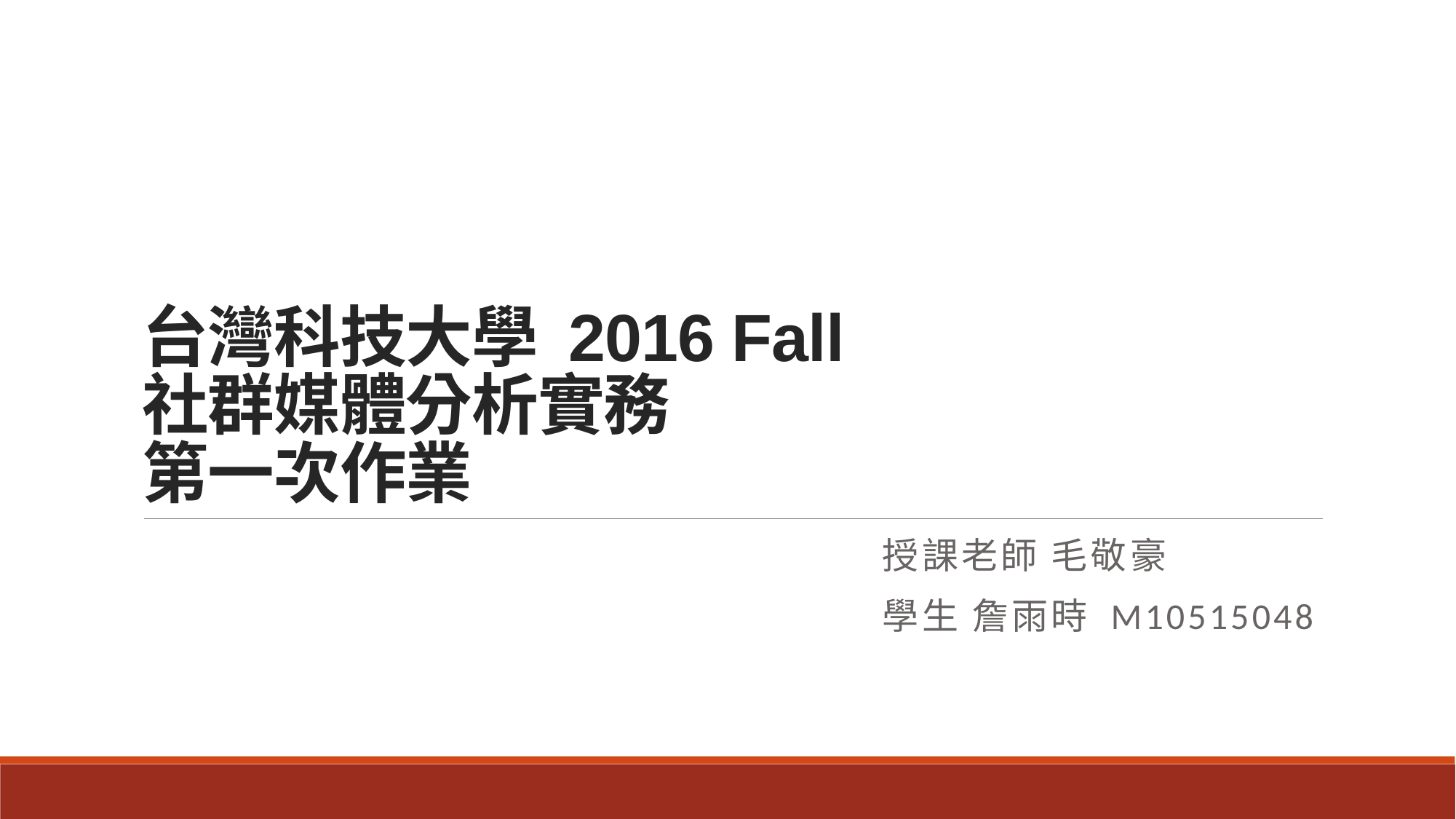

# 台灣科技大學 2016 Fall 社群媒體分析實務 第一次作業
授課老師 毛敬豪
學生 詹雨時 M10515048